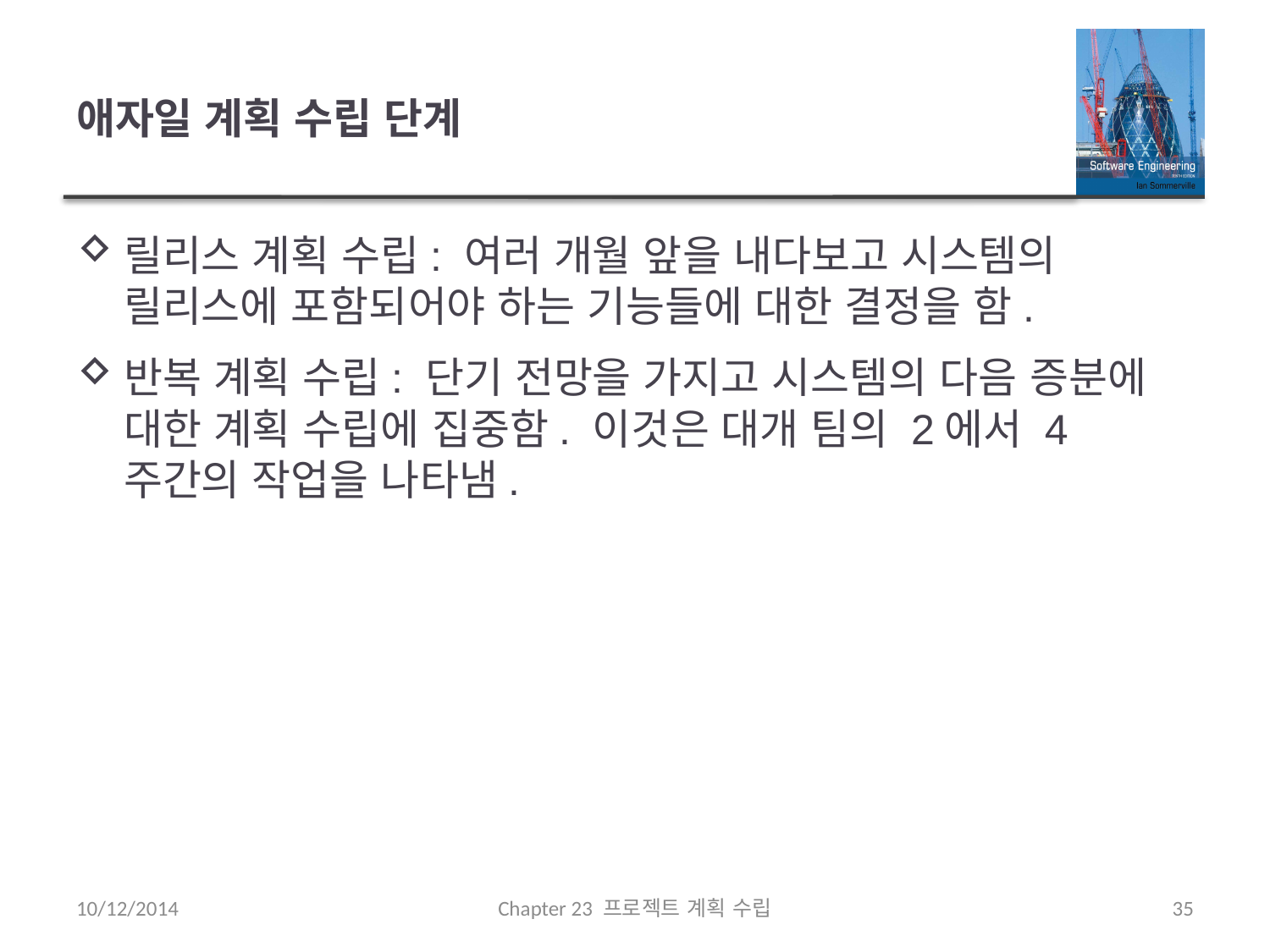

# 애자일 계획 수립 단계
릴리스 계획 수립: 여러 개월 앞을 내다보고 시스템의 릴리스에 포함되어야 하는 기능들에 대한 결정을 함.
반복 계획 수립: 단기 전망을 가지고 시스템의 다음 증분에 대한 계획 수립에 집중함. 이것은 대개 팀의 2에서 4주간의 작업을 나타냄.

10/12/2014
Chapter 23 프로젝트 계획 수립
35